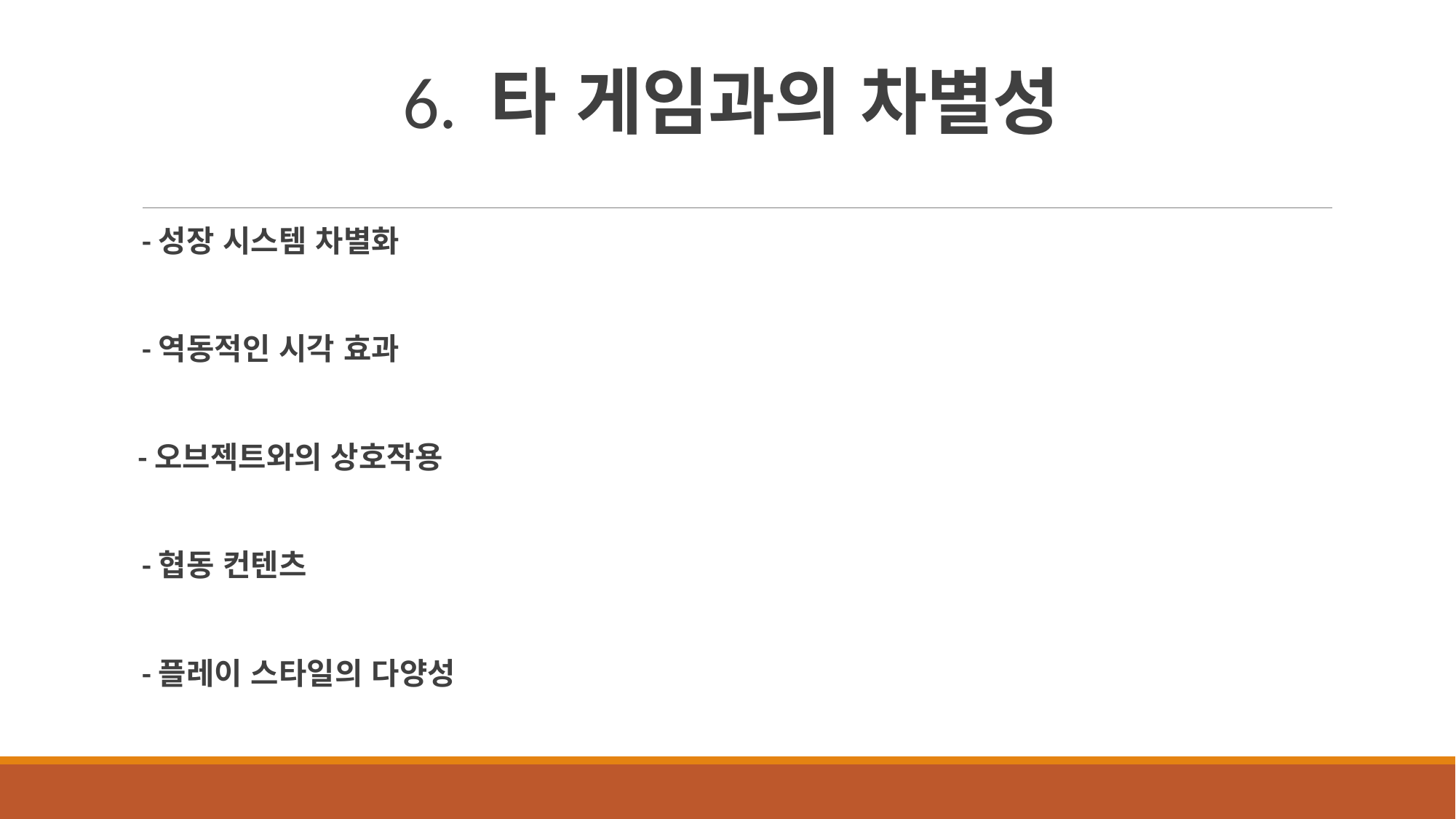

# 6. 타 게임과의 차별성
-성장 시스템 차별화

-역동적인 시각 효과

 -오브젝트와의 상호작용

-협동 컨텐츠

-플레이 스타일의 다양성